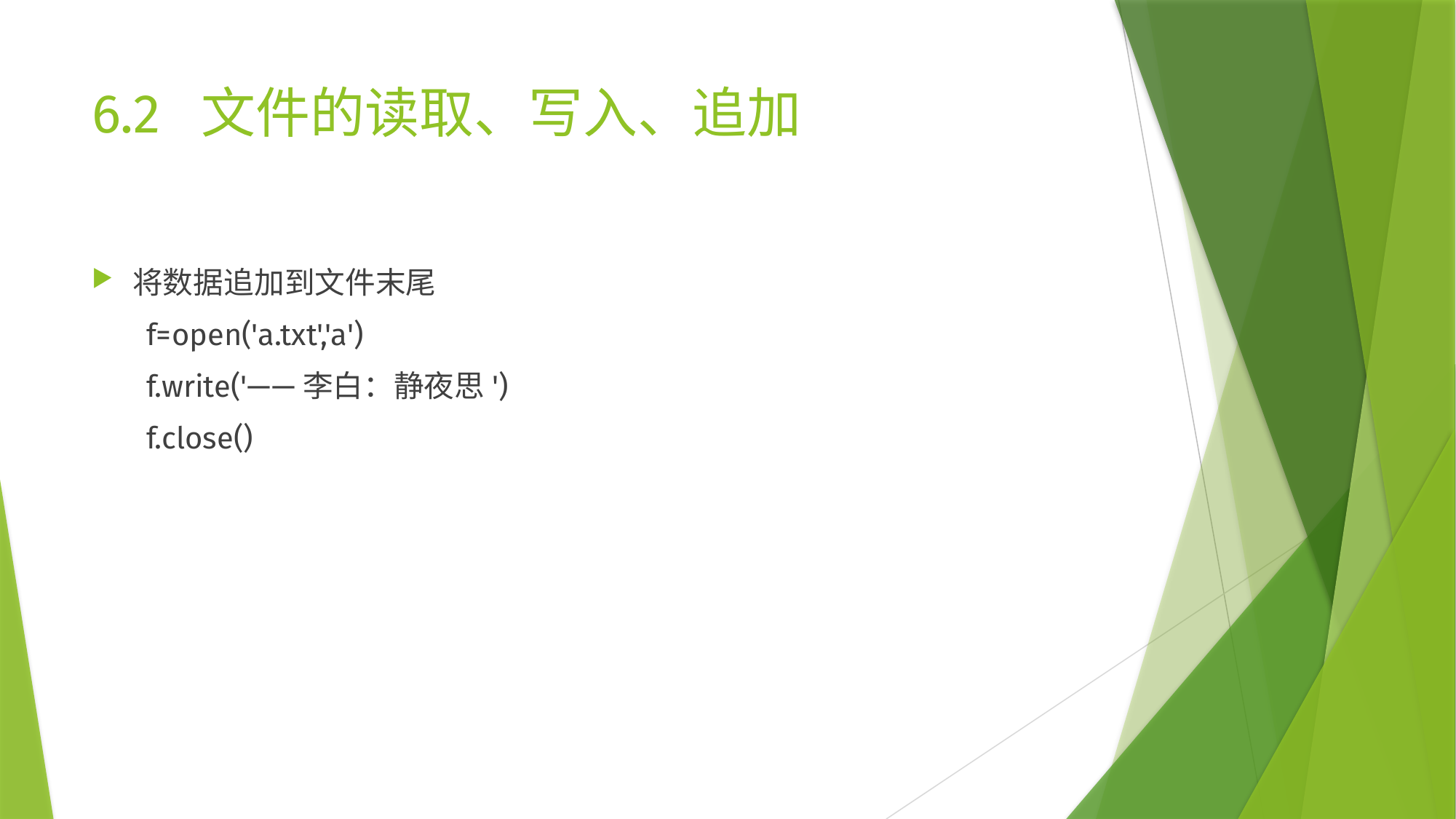

# 6.2	文件的读取、写入、追加
将数据追加到文件末尾
f=open('a.txt','a')
f.write('——李白：静夜思')
f.close()